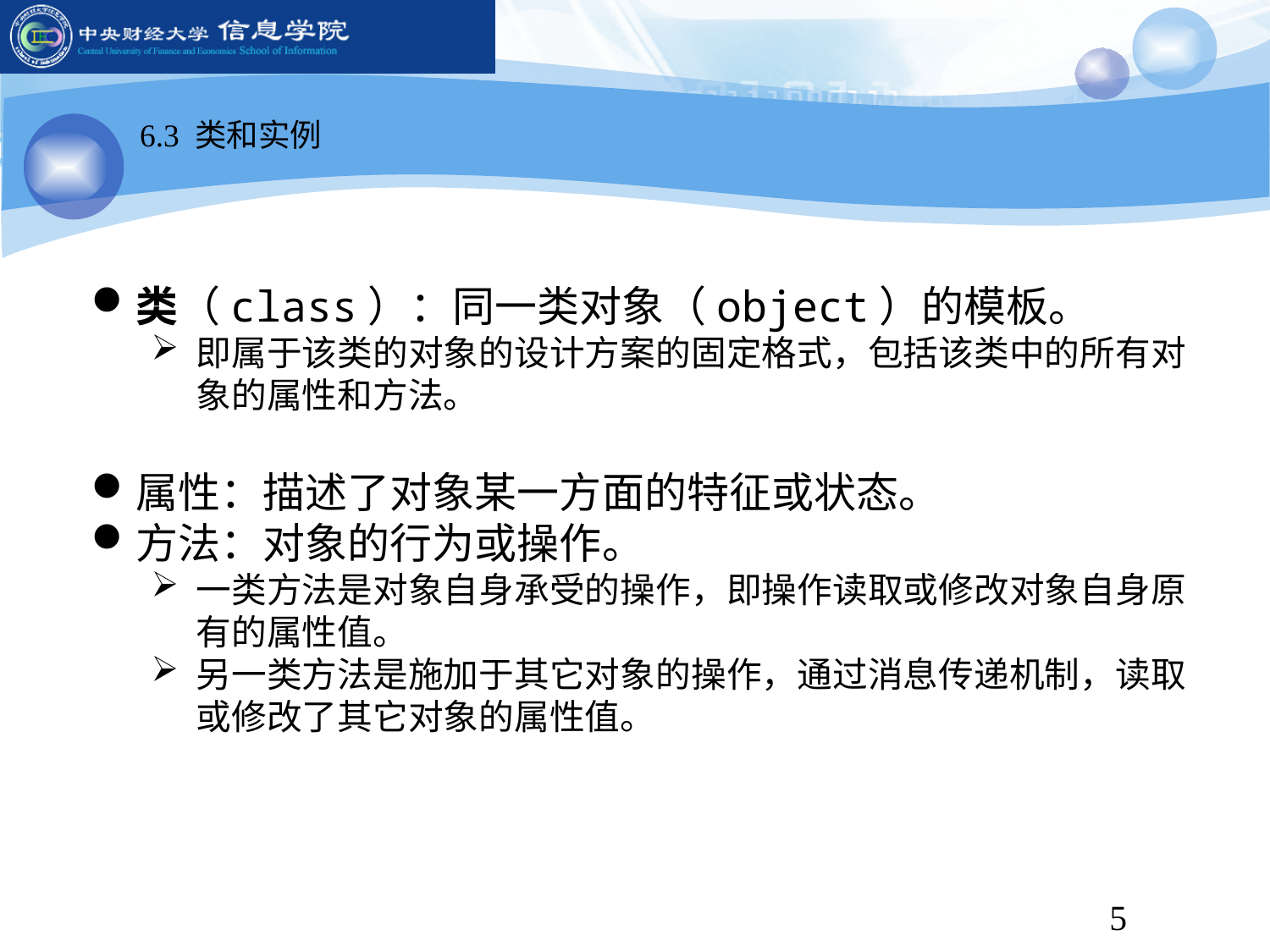

6.3 类和实例
类（class）：同一类对象（object）的模板。
即属于该类的对象的设计方案的固定格式，包括该类中的所有对象的属性和方法。

属性：描述了对象某一方面的特征或状态。
方法：对象的行为或操作。
一类方法是对象自身承受的操作，即操作读取或修改对象自身原有的属性值。
另一类方法是施加于其它对象的操作，通过消息传递机制，读取或修改了其它对象的属性值。